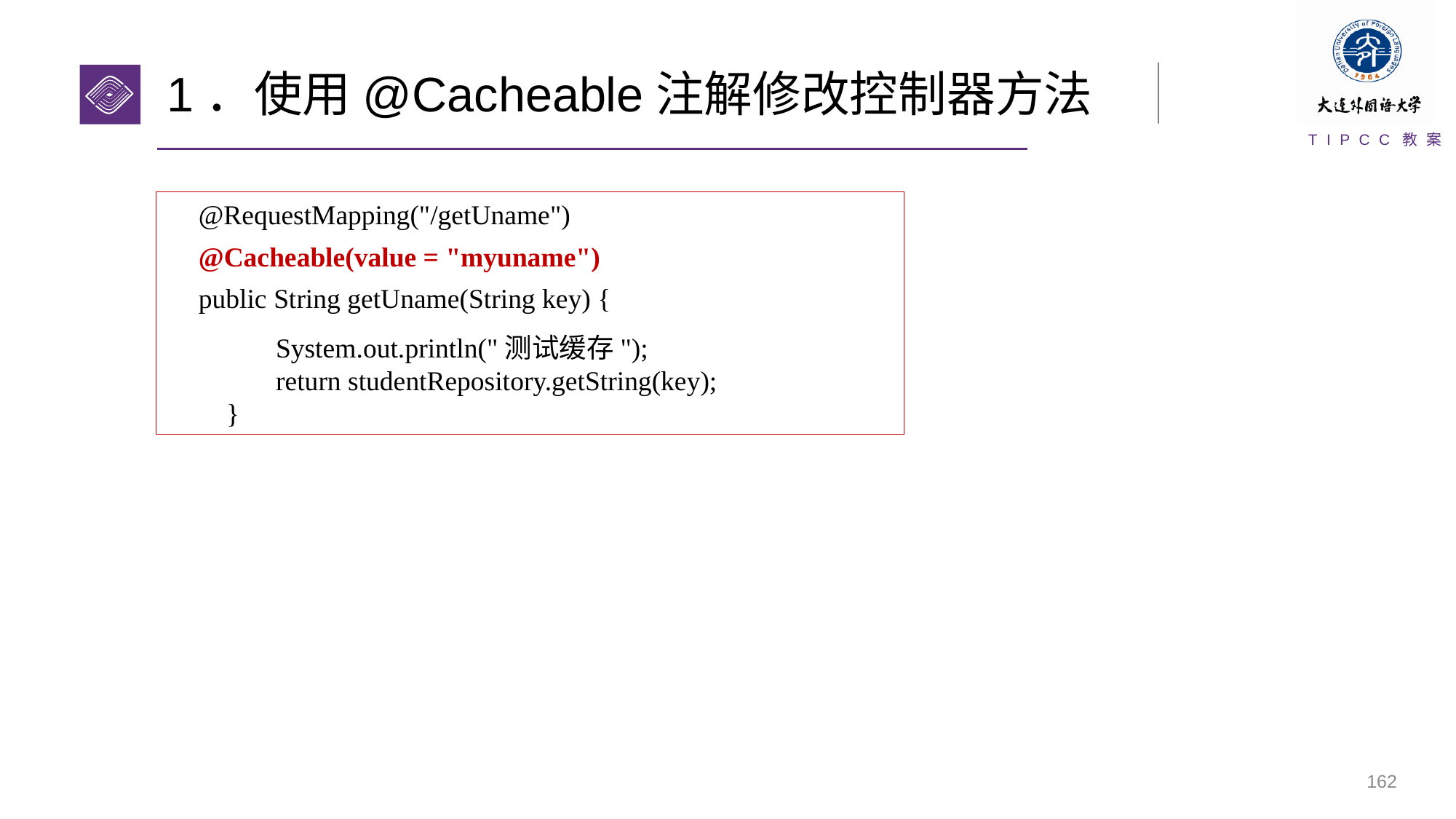

# 1．使用@Cacheable注解修改控制器方法
@RequestMapping("/getUname")
@Cacheable(value = "myuname")
public String getUname(String key) {
	System.out.println("测试缓存");
	return studentRepository.getString(key);
    }
162